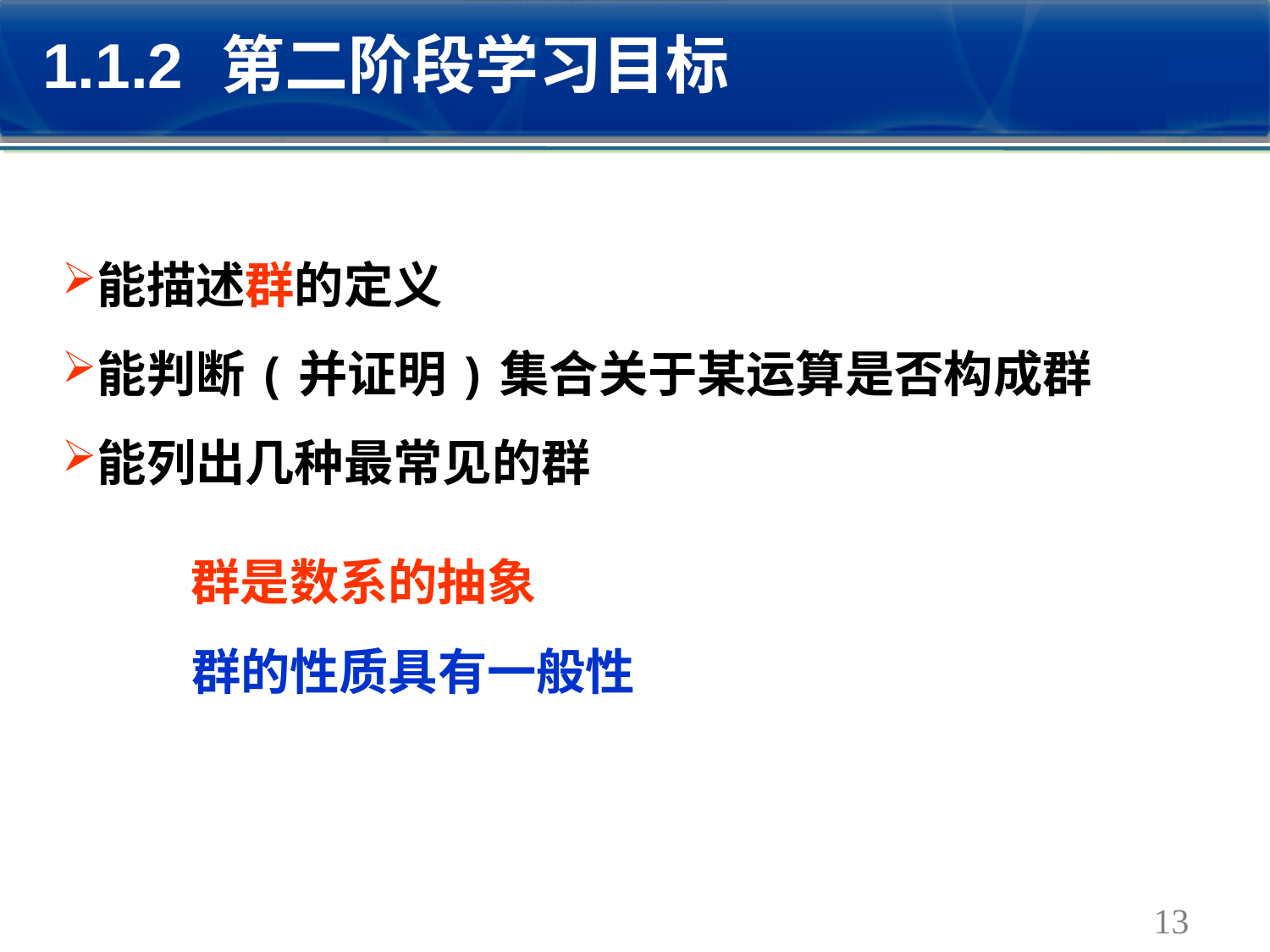

1.1.2 第二阶段学习目标
能描述群的定义
能判断(并证明)集合关于某运算是否构成群
能列出几种最常见的群
群是数系的抽象
群的性质具有一般性
13